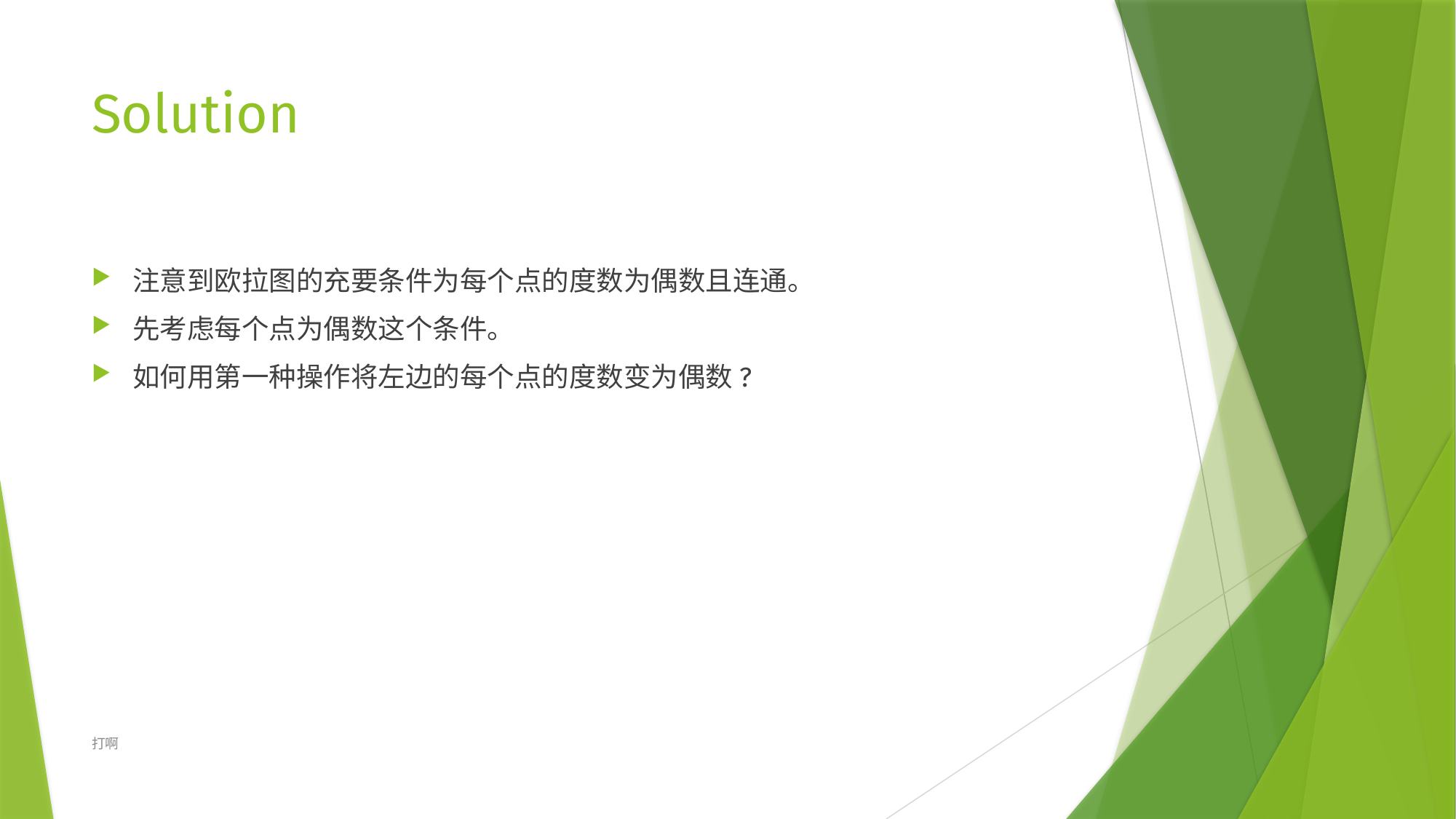

# Solution
注意到欧拉图的充要条件为每个点的度数为偶数且连通。
先考虑每个点为偶数这个条件。
如何用第一种操作将左边的每个点的度数变为偶数?
打啊